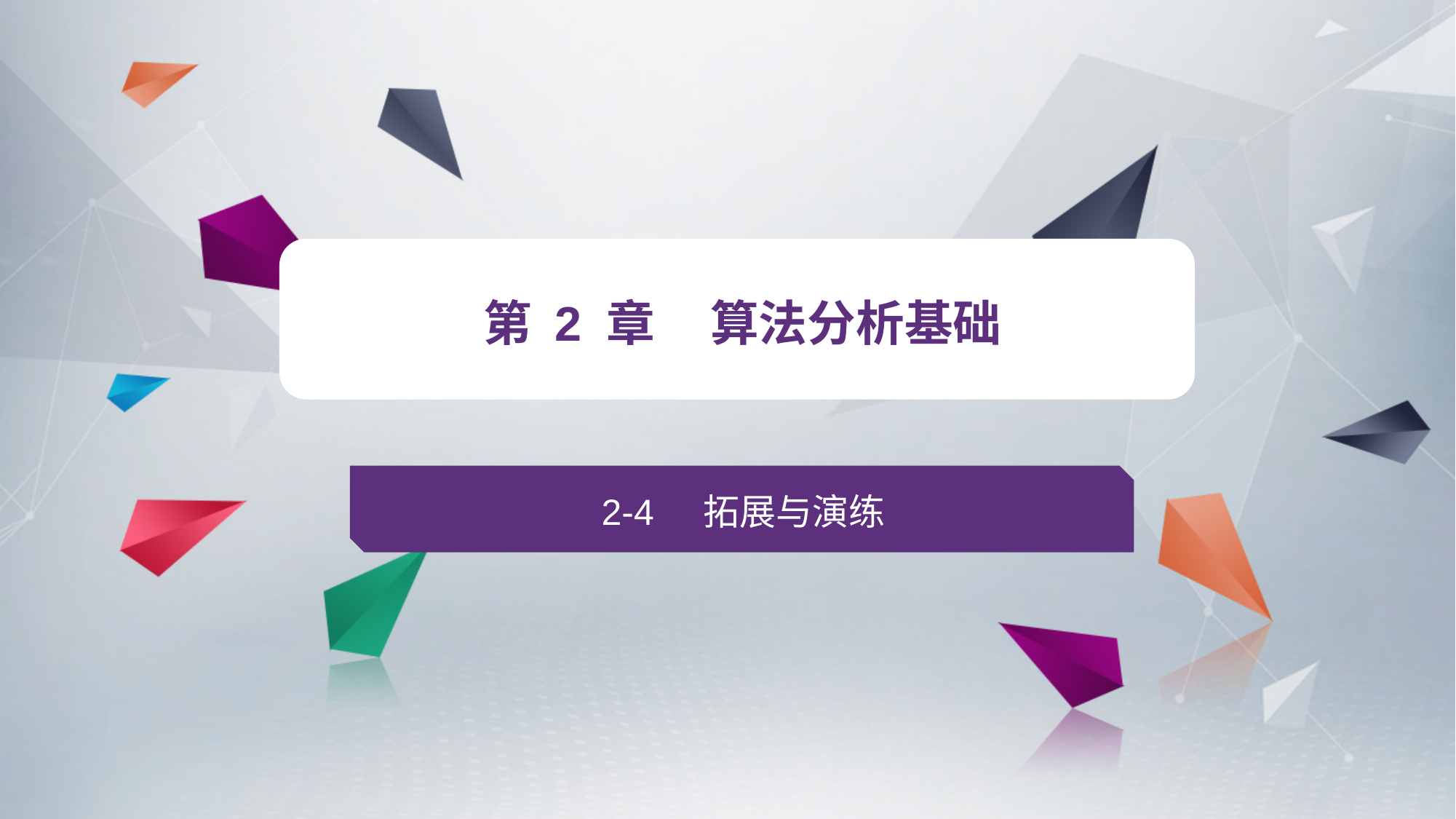

v
第 2 章     算法分析基础

2-4    拓展与演练